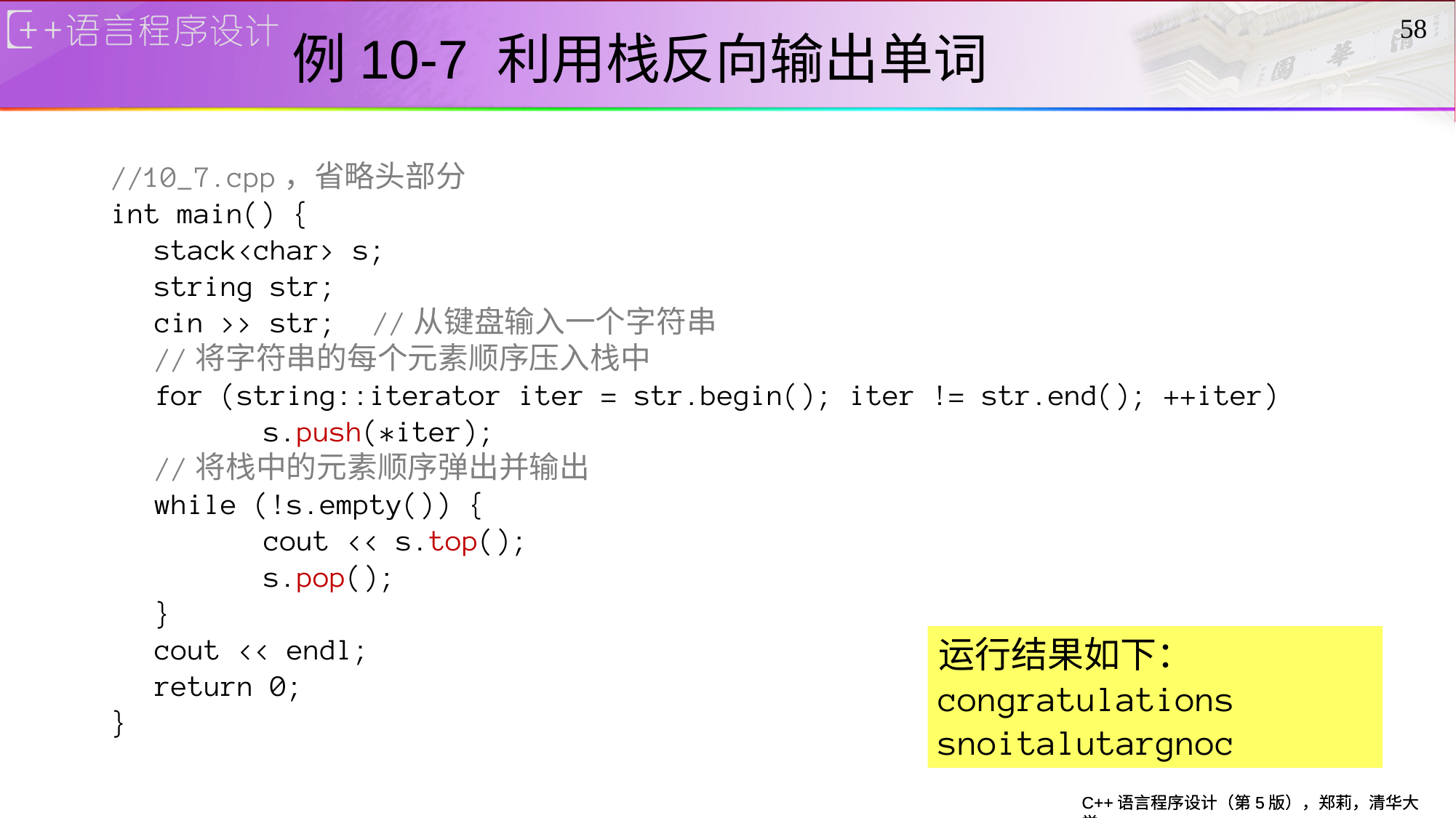

# 例10-7 利用栈反向输出单词
58
//10_7.cpp，省略头部分
int main() {
	stack<char> s;
	string str;
	cin >> str;	//从键盘输入一个字符串
	//将字符串的每个元素顺序压入栈中
	for (string::iterator iter = str.begin(); iter != str.end(); ++iter)
		s.push(*iter);
	//将栈中的元素顺序弹出并输出
	while (!s.empty()) {
		cout << s.top();
		s.pop();
	}
	cout << endl;
	return 0;
}
运行结果如下：
congratulations
snoitalutargnoc